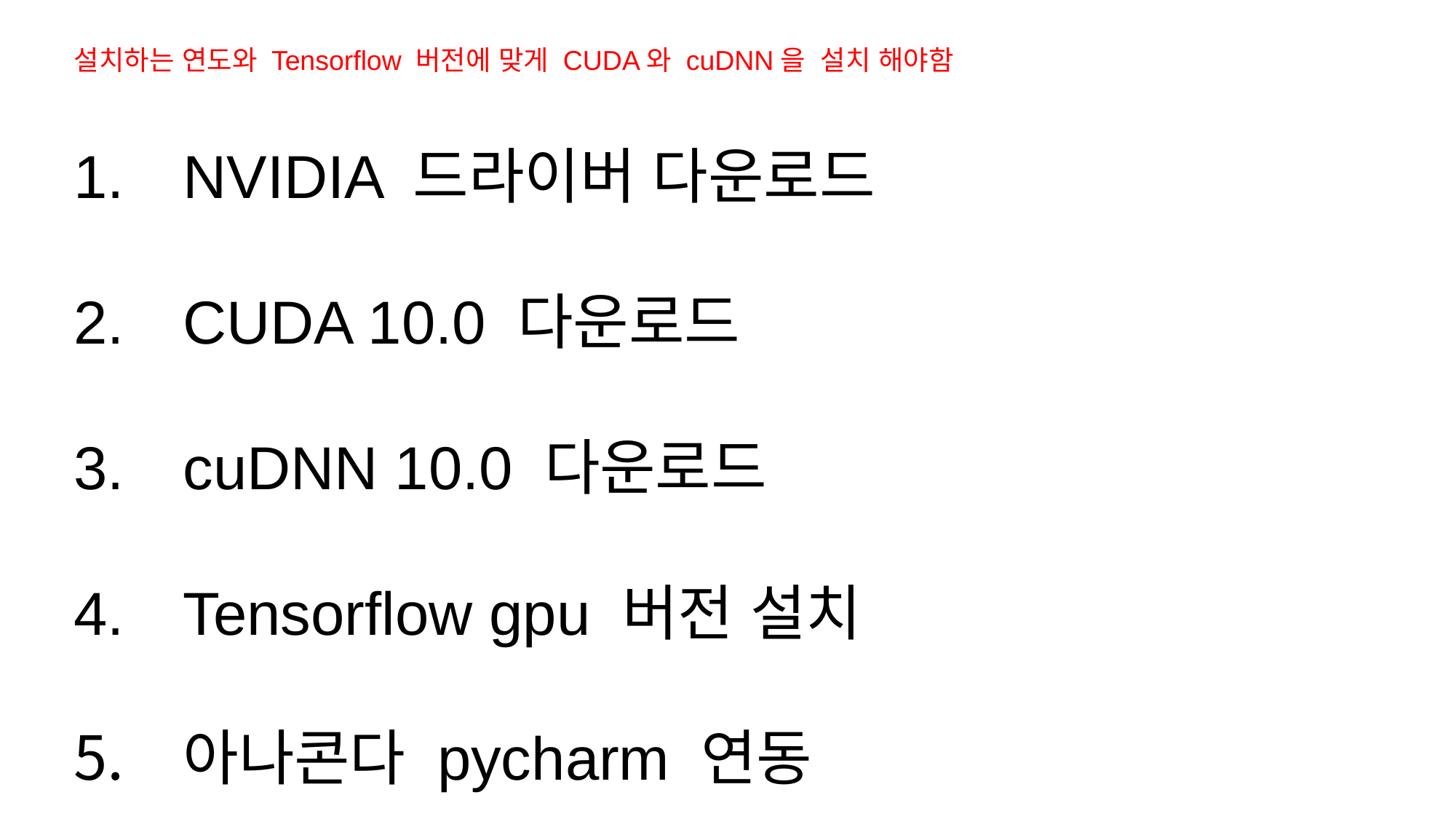

설치하는 연도와 Tensorflow 버전에 맞게 CUDA와 cuDNN을  설치 해야함
NVIDIA 드라이버 다운로드

CUDA 10.0 다운로드

cuDNN 10.0 다운로드

Tensorflow gpu 버전 설치

아나콘다 pycharm 연동